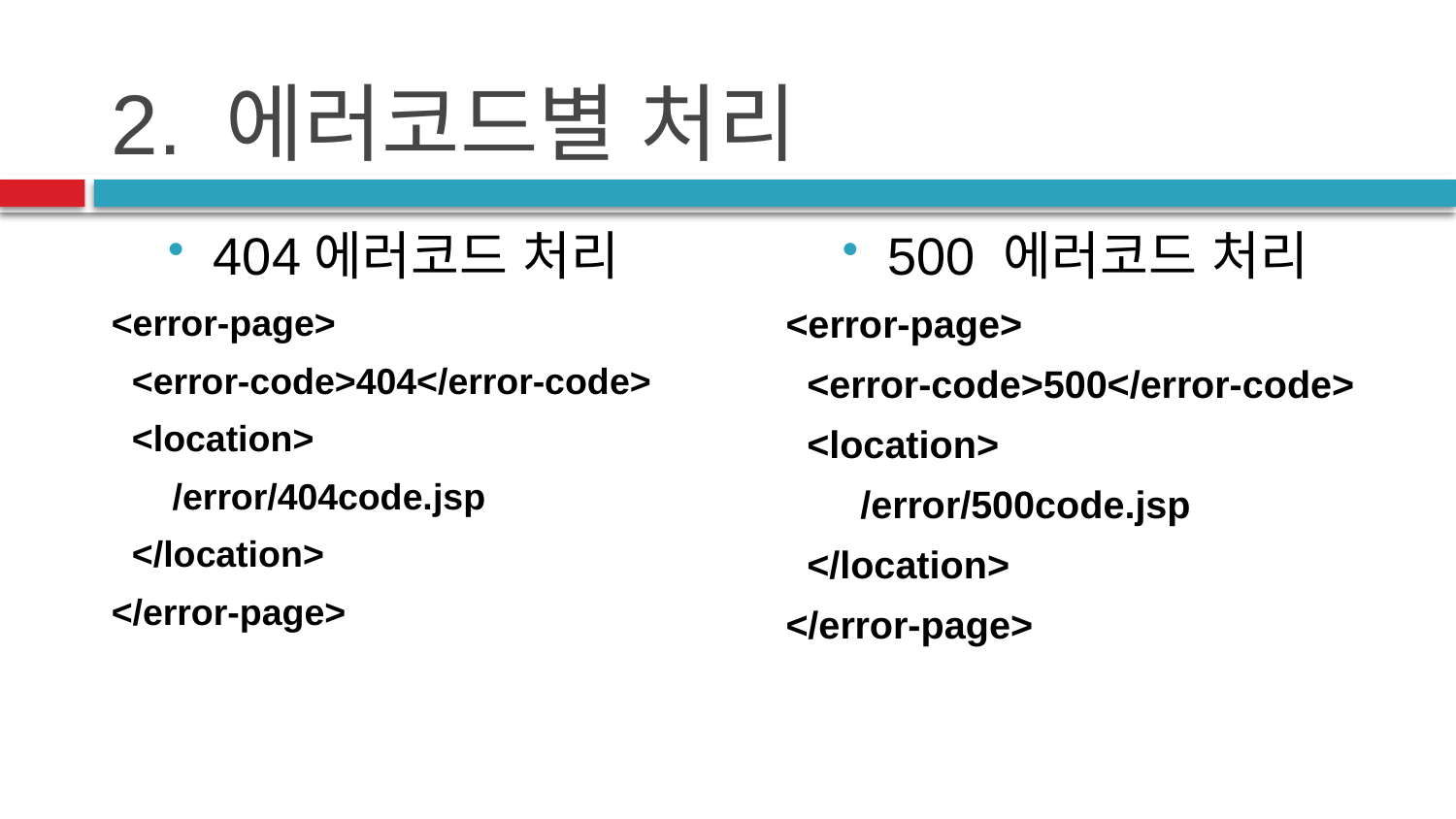

# 2. 에러코드별 처리
500 에러코드 처리
<error-page>
  <error-code>500</error-code>
  <location>
       /error/500code.jsp
  </location>
</error-page>
404에러코드 처리
<error-page>
  <error-code>404</error-code>
  <location>
      /error/404code.jsp
  </location>
</error-page>